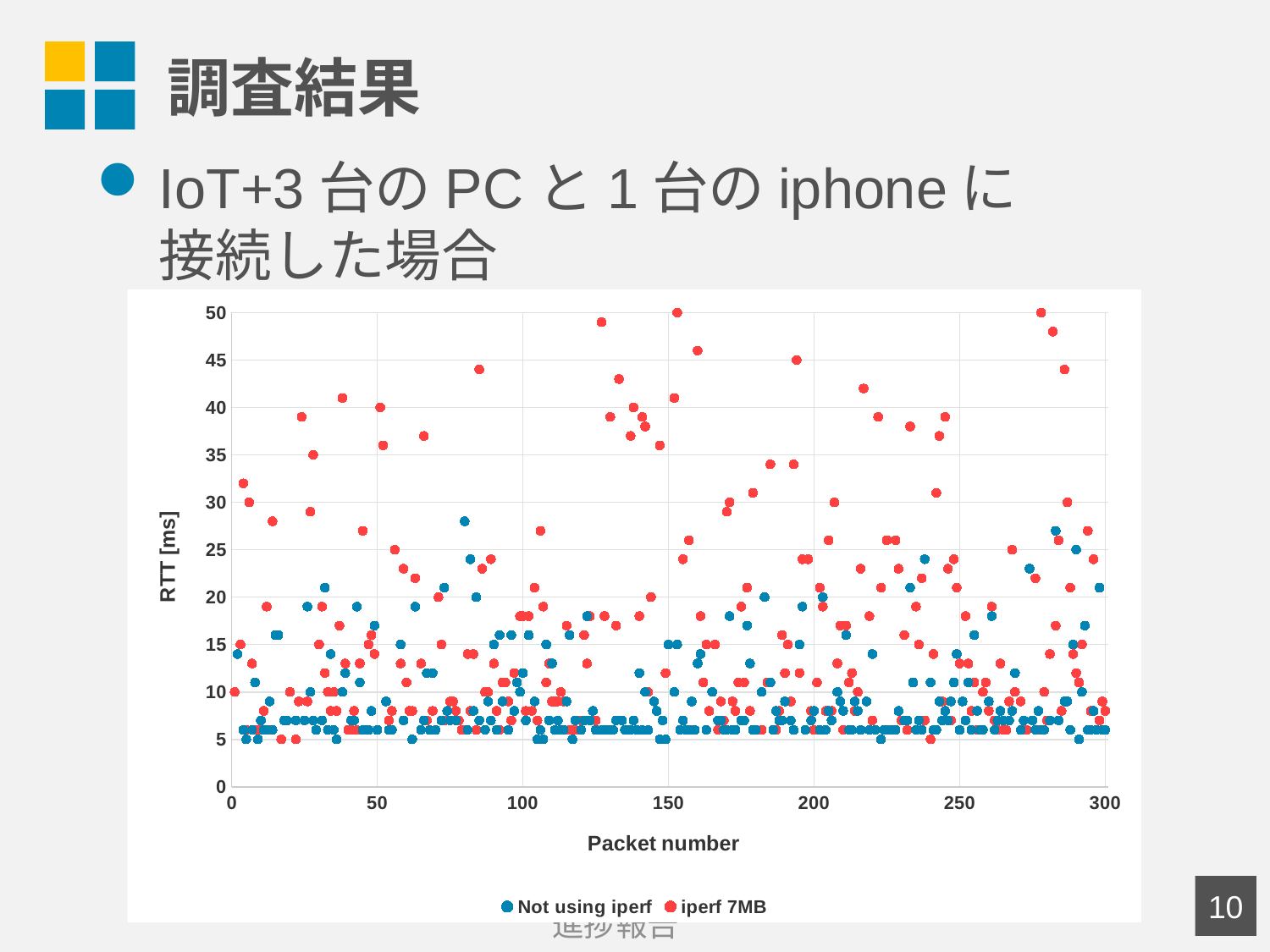

# 調査結果
IoT+3台のPCと1台のiphoneに
接続した場合

### Chart

| Category | Not using iperf |  |
|---|---|---|
10
進捗報告